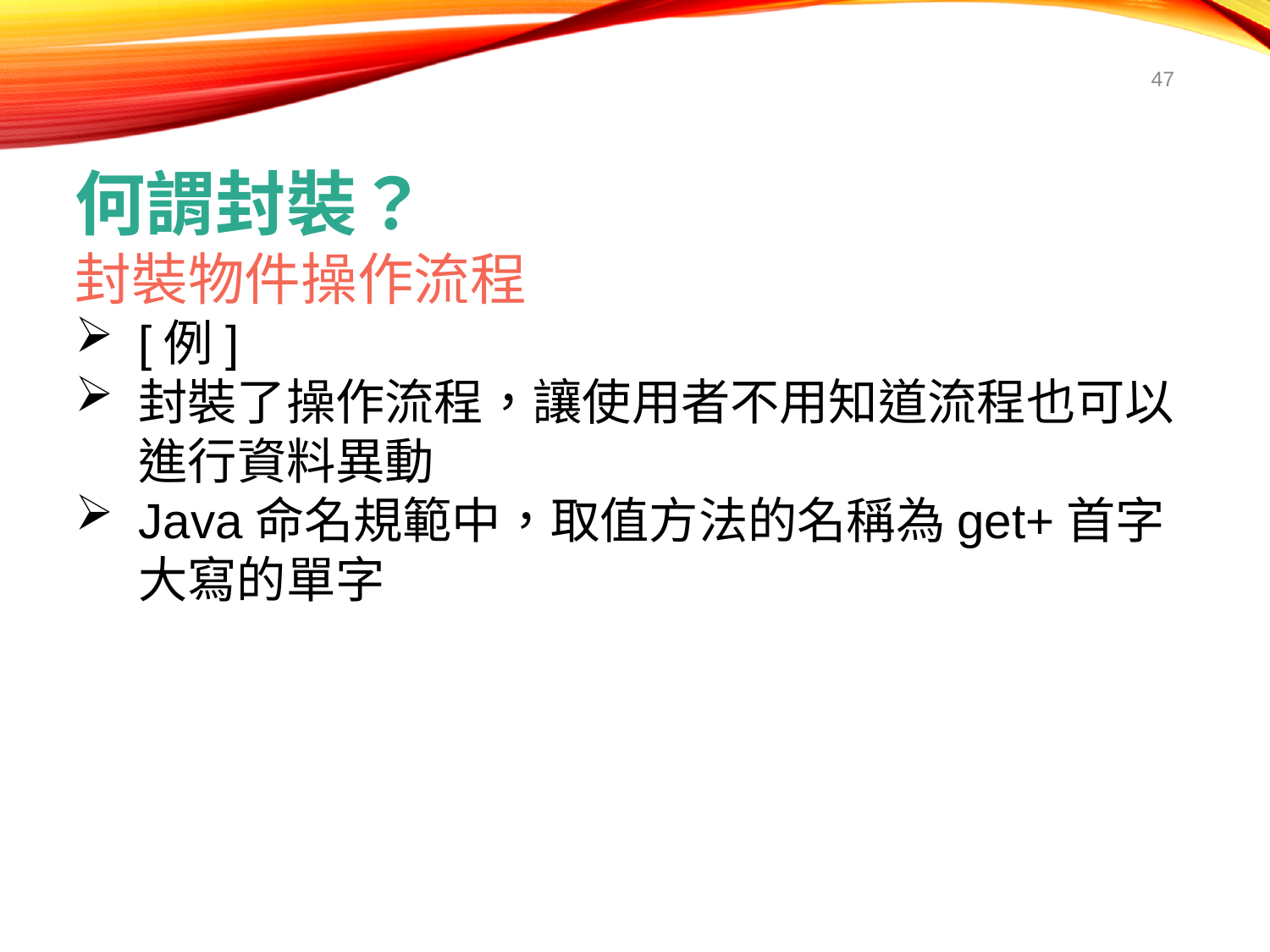

47
何謂封裝？
封裝物件操作流程
[例]
封裝了操作流程，讓使用者不用知道流程也可以進行資料異動
Java命名規範中，取值方法的名稱為get+首字大寫的單字